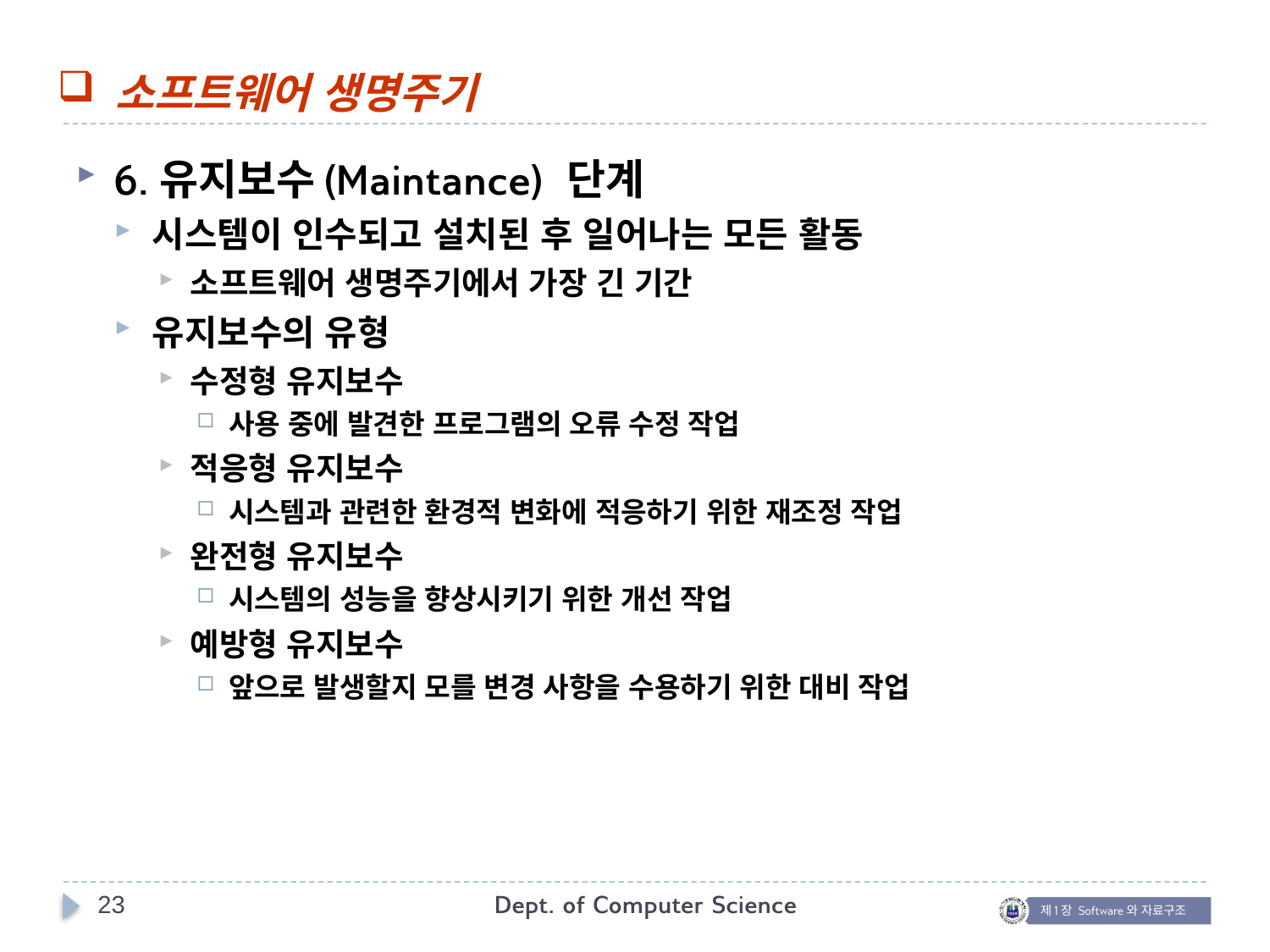

소프트웨어 생명주기
6.유지보수(Maintance) 단계
시스템이 인수되고 설치된 후 일어나는 모든 활동
소프트웨어 생명주기에서 가장 긴 기간
유지보수의 유형
수정형 유지보수
사용 중에 발견한 프로그램의 오류 수정 작업
적응형 유지보수
시스템과 관련한 환경적 변화에 적응하기 위한 재조정 작업
완전형 유지보수
시스템의 성능을 향상시키기 위한 개선 작업
예방형 유지보수
앞으로 발생할지 모를 변경 사항을 수용하기 위한 대비 작업
23
Dept. of Computer Science